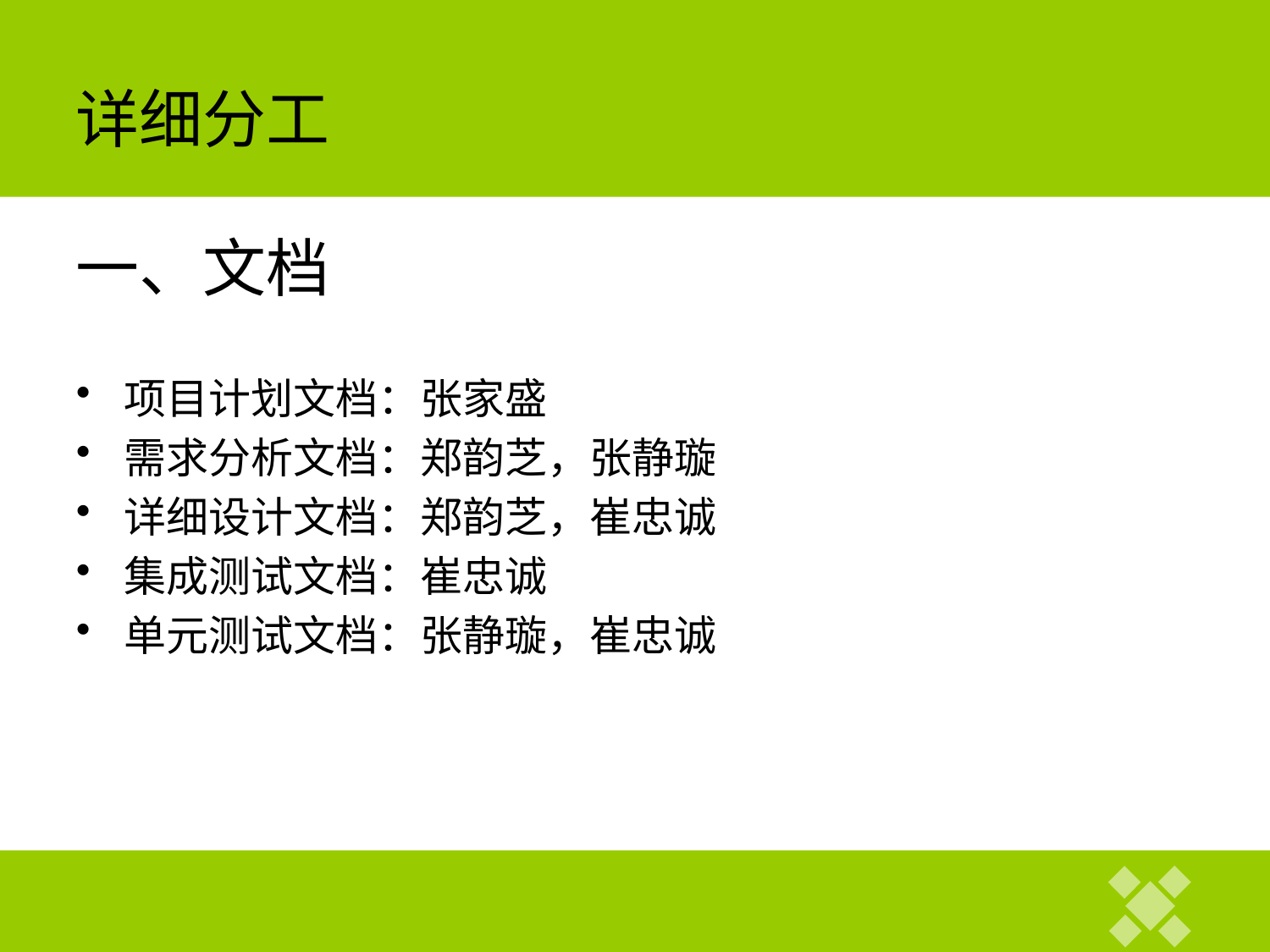

# 详细分工
一、文档

项目计划文档：张家盛
需求分析文档：郑韵芝，张静璇
详细设计文档：郑韵芝，崔忠诚
集成测试文档：崔忠诚
单元测试文档：张静璇，崔忠诚